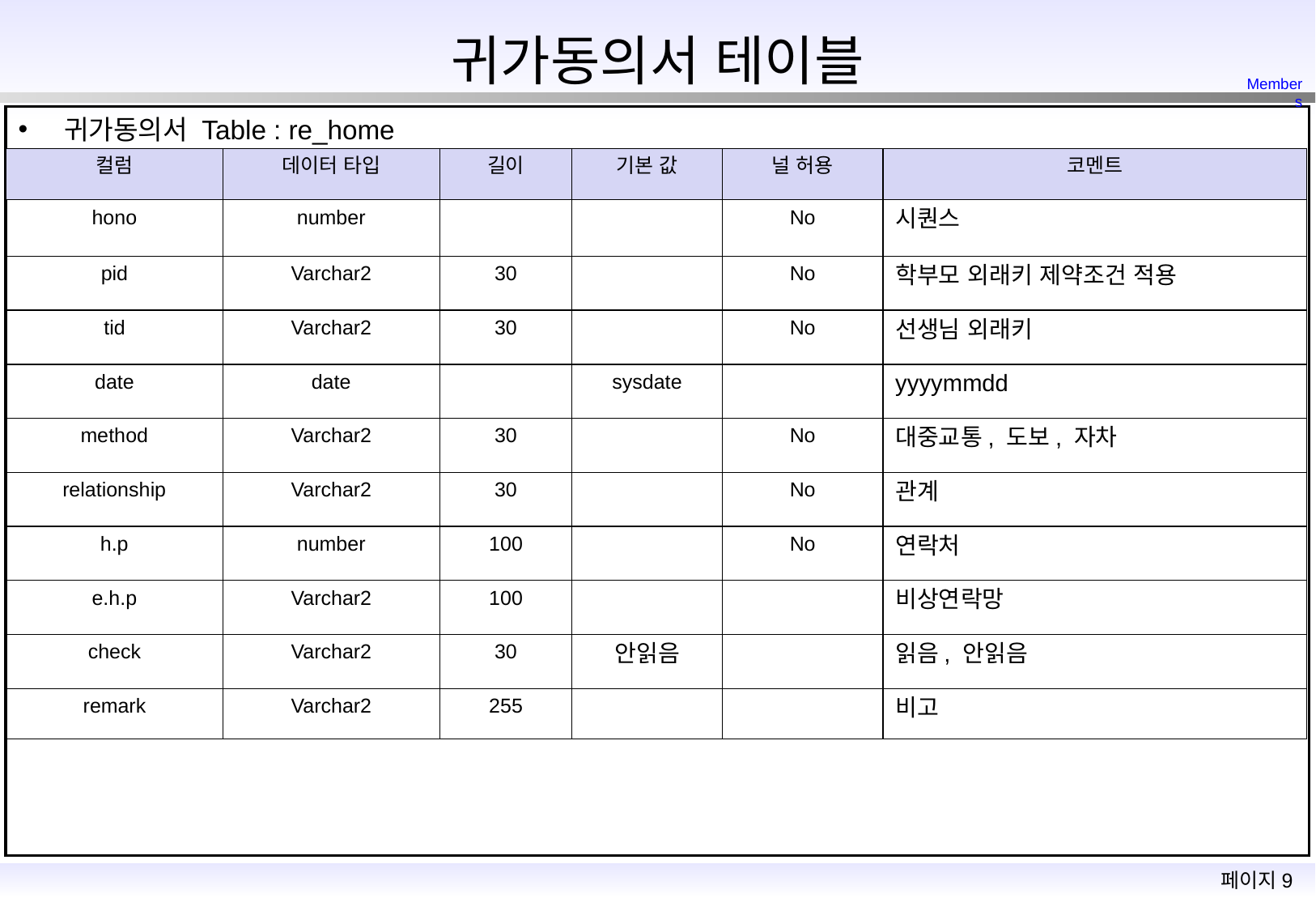

귀가동의서 테이블
Members
귀가동의서 Table : re_home
| 컬럼 | 데이터 타입 | 길이 | 기본 값 | 널 허용 | 코멘트 |
| --- | --- | --- | --- | --- | --- |
| hono | number |  |  | No | 시퀀스 |
| pid | Varchar2 | 30 |  | No | 학부모 외래키 제약조건 적용 |
| tid | Varchar2 | 30 |  | No | 선생님 외래키 |
| date | date |  | sysdate |  | yyyymmdd |
| method | Varchar2 | 30 |  | No | 대중교통, 도보, 자차 |
| relationship | Varchar2 | 30 |  | No | 관계 |
| h.p | number | 100 |  | No | 연락처 |
| e.h.p | Varchar2 | 100 |  |  | 비상연락망 |
| check | Varchar2 | 30 | 안읽음 |  | 읽음, 안읽음 |
| remark | Varchar2 | 255 |  |  | 비고 |